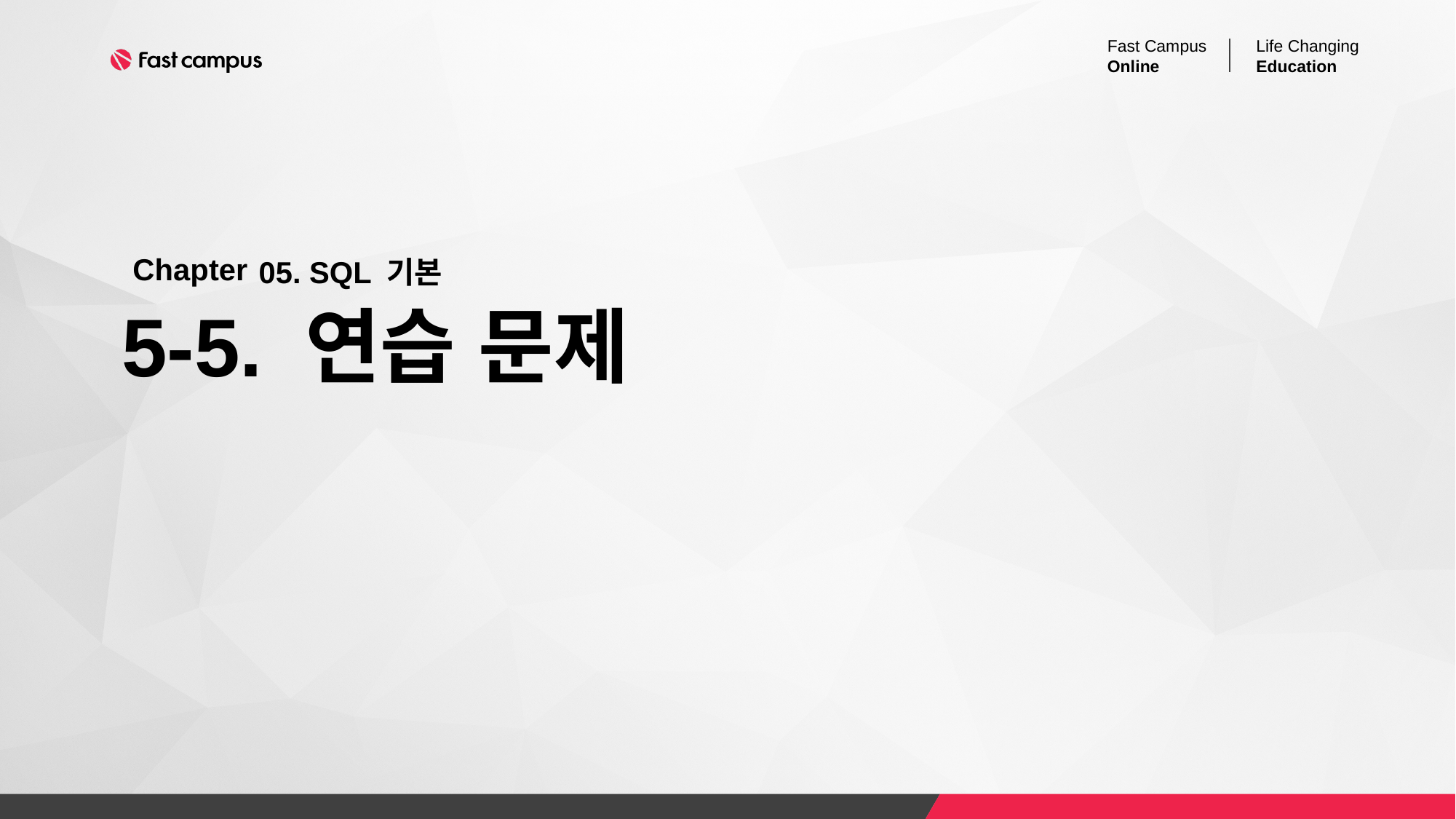

05. SQL 기본
# 5-5. 연습 문제